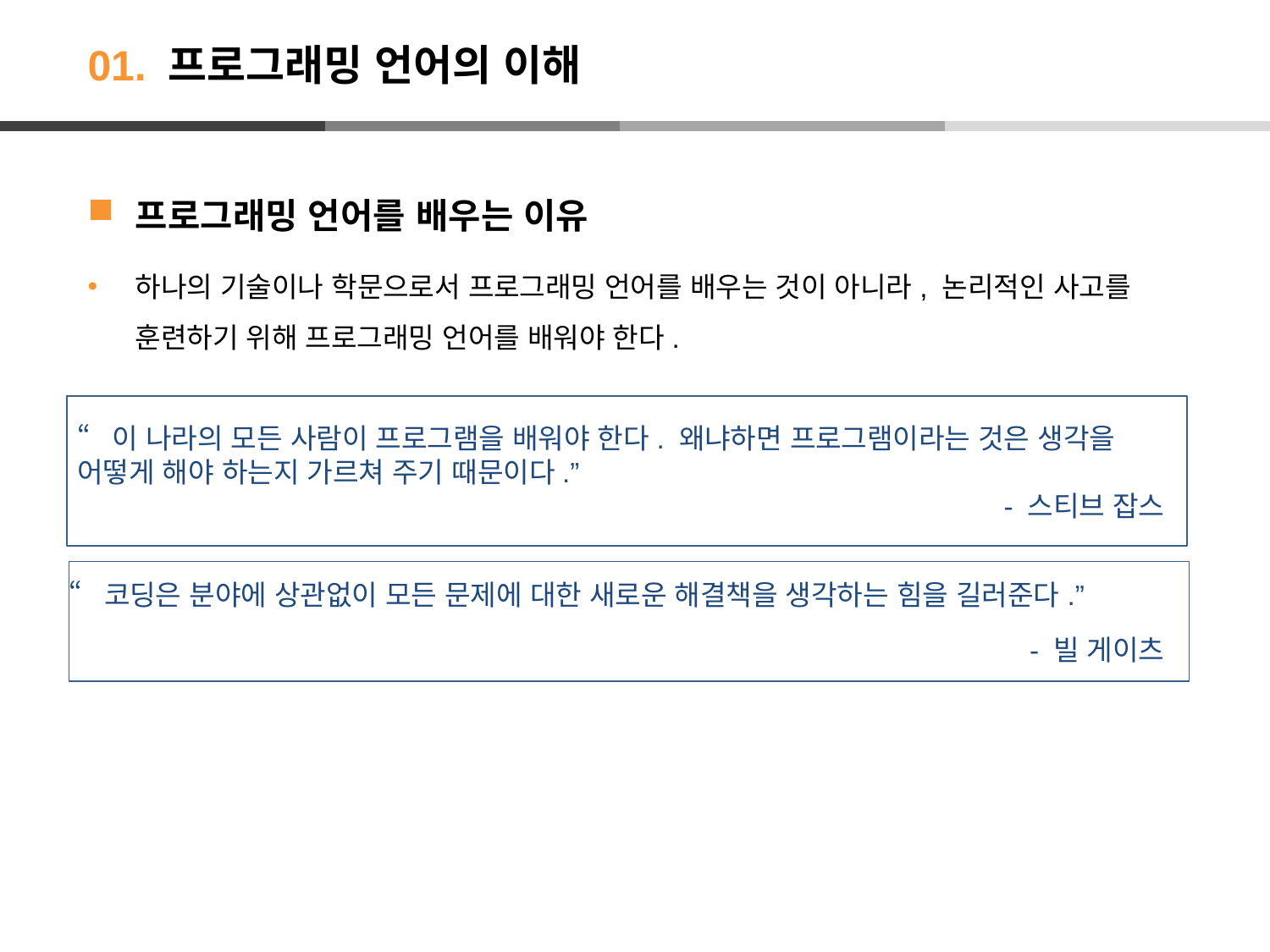

# 01. 프로그래밍 언어의 이해
프로그래밍 언어를 배우는 이유
하나의 기술이나 학문으로서 프로그래밍 언어를 배우는 것이 아니라, 논리적인 사고를 훈련하기 위해 프로그래밍 언어를 배워야 한다.

“이 나라의 모든 사람이 프로그램을 배워야 한다. 왜냐하면 프로그램이라는 것은 생각을 어떻게 해야 하는지 가르쳐 주기 때문이다.”
- 스티브 잡스

“코딩은 분야에 상관없이 모든 문제에 대한 새로운 해결책을 생각하는 힘을 길러준다.”
- 빌 게이츠